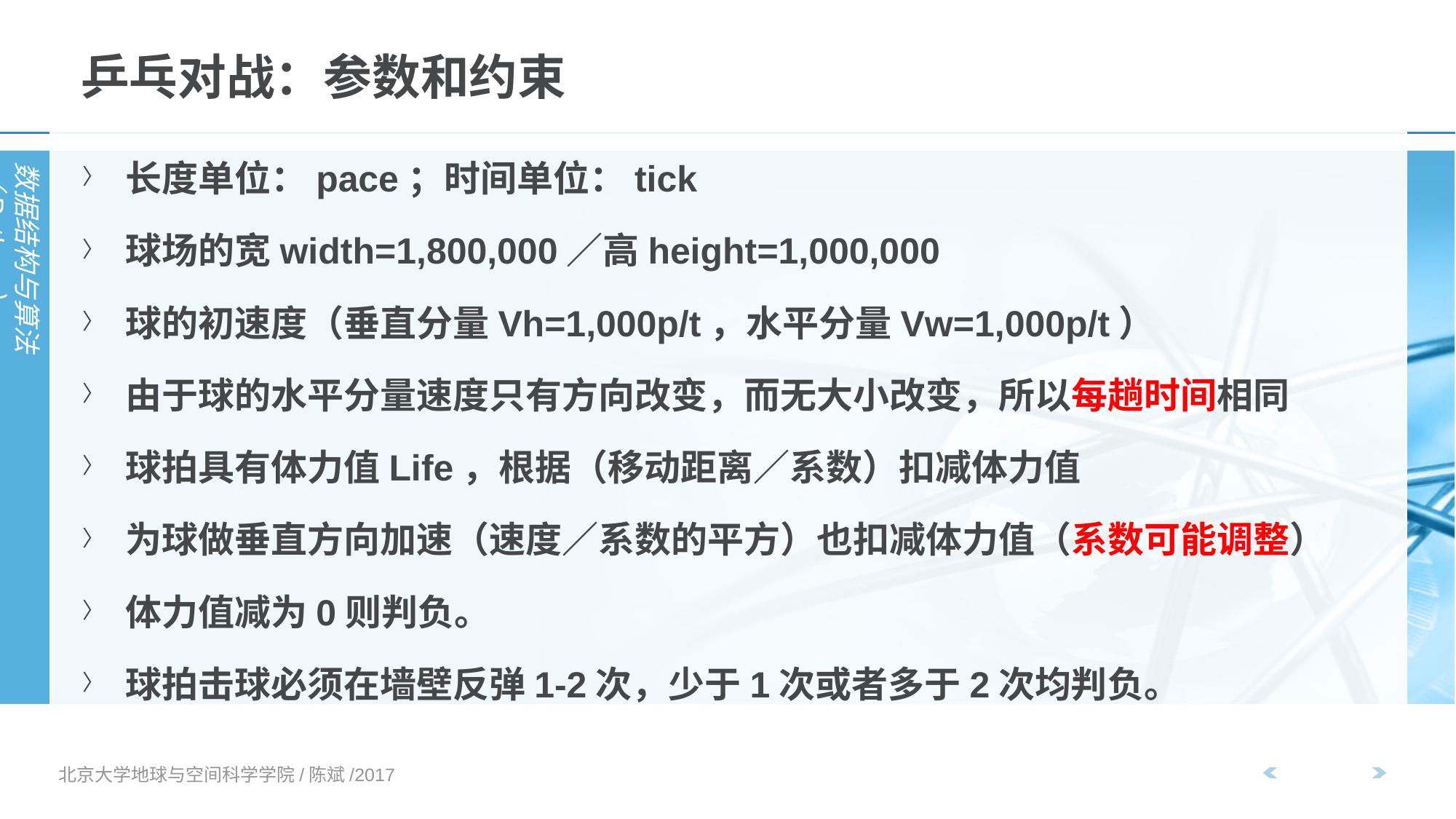

# 乒乓对战：参数和约束
长度单位：pace；时间单位：tick
球场的宽width=1,800,000／高height=1,000,000
球的初速度（垂直分量Vh=1,000p/t，水平分量Vw=1,000p/t）
由于球的水平分量速度只有方向改变，而无大小改变，所以每趟时间相同
球拍具有体力值Life，根据（移动距离／系数）扣减体力值
为球做垂直方向加速（速度／系数的平方）也扣减体力值（系数可能调整）
体力值减为0则判负。
球拍击球必须在墙壁反弹1-2次，少于1次或者多于2次均判负。